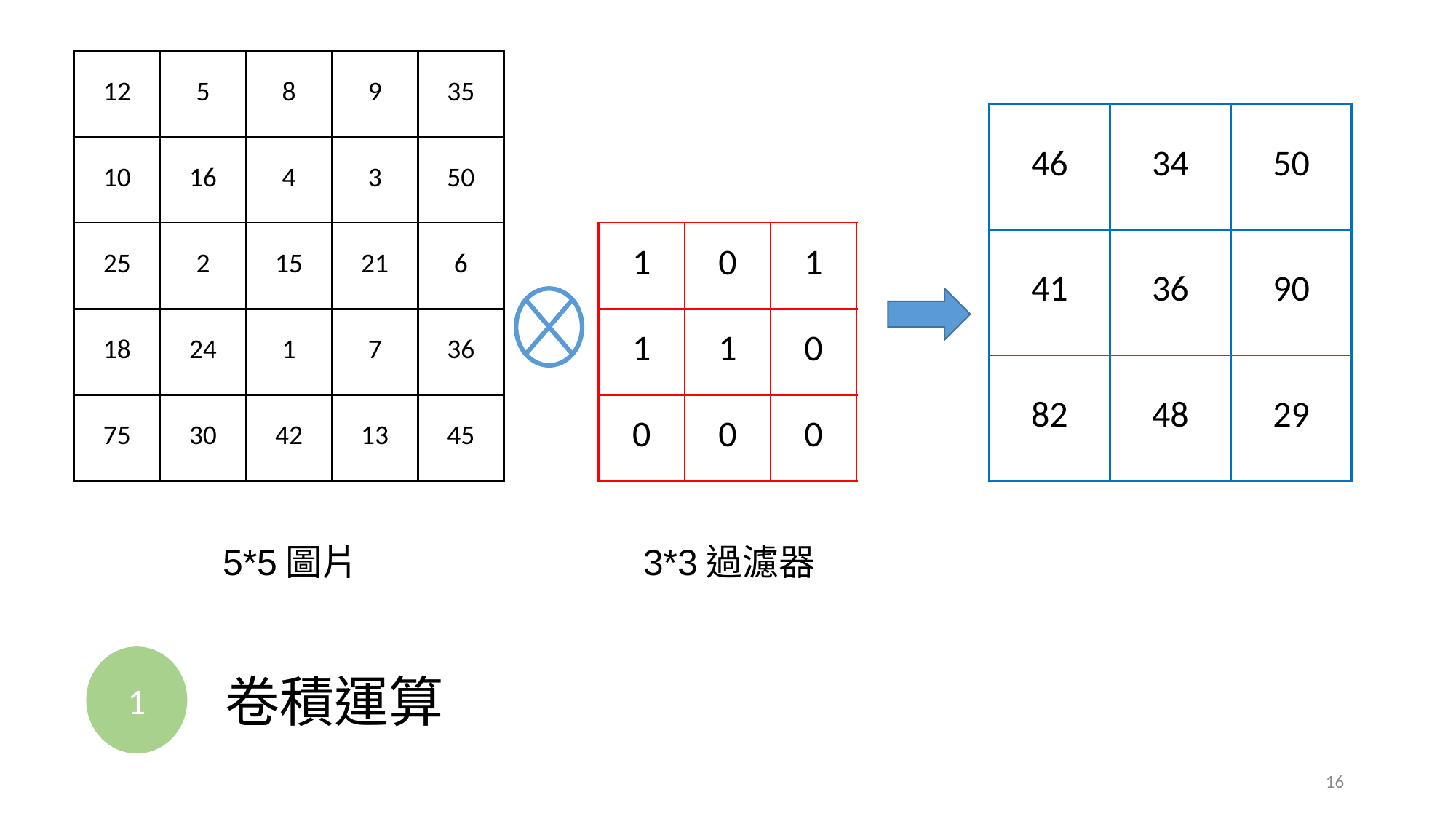

| 12 | 5 | 8 | 9 | 35 |
| --- | --- | --- | --- | --- |
| 10 | 16 | 4 | 3 | 50 |
| 25 | 2 | 15 | 21 | 6 |
| 18 | 24 | 1 | 7 | 36 |
| 75 | 30 | 42 | 13 | 45 |
| 46 | 34 | 50 |
| --- | --- | --- |
| 41 | 36 | 90 |
| 82 | 48 | 29 |
| 1 | 0 | 1 |
| --- | --- | --- |
| 1 | 1 | 0 |
| 0 | 0 | 0 |

3*3過濾器
5*5圖片
1
卷積運算
16